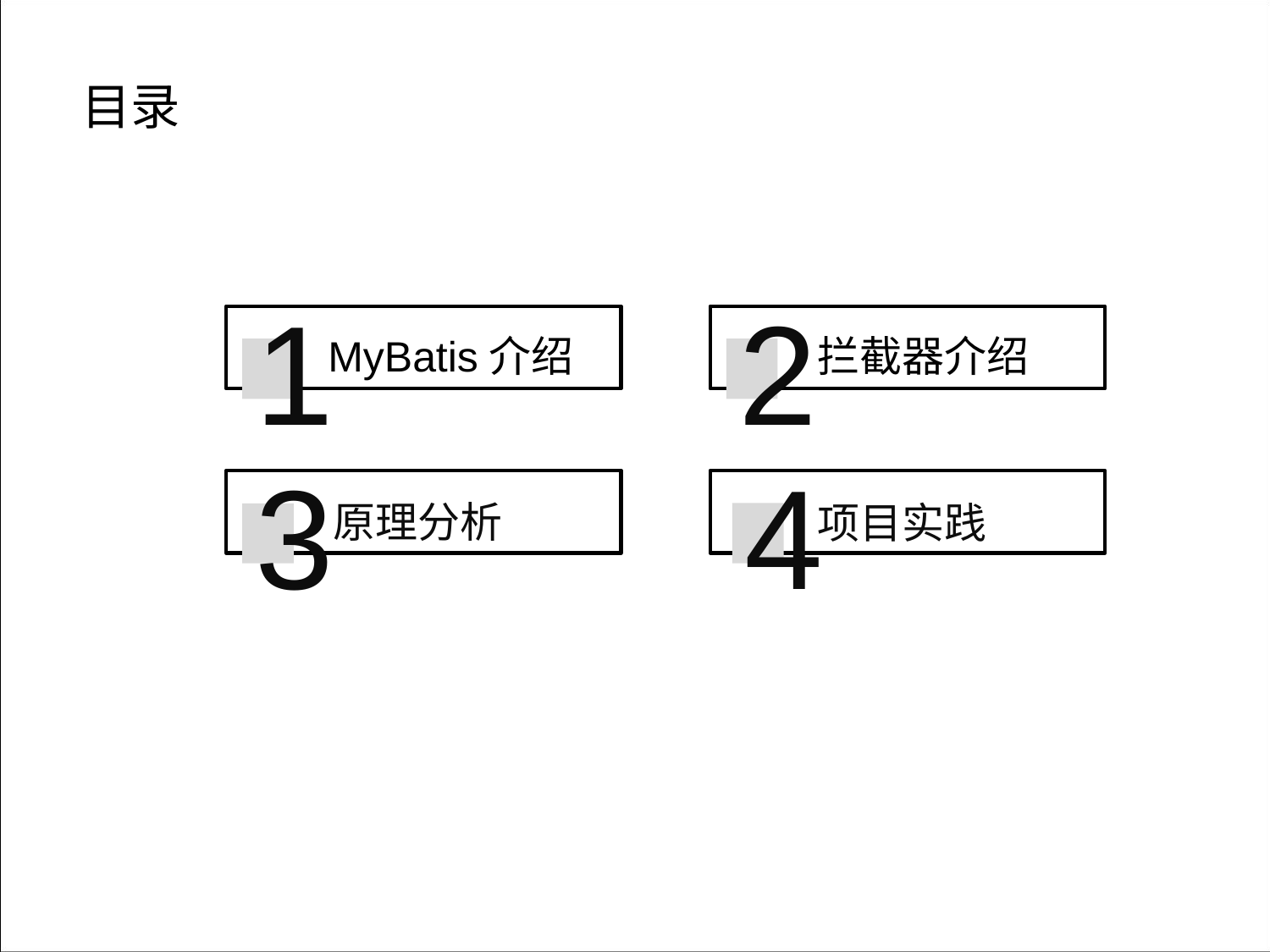

目录
点击添加文本

2
MyBatis介绍
拦截器介绍
1

4
原理分析
项目实践
3
点击添加文本
点击添加文本
点击添加文本